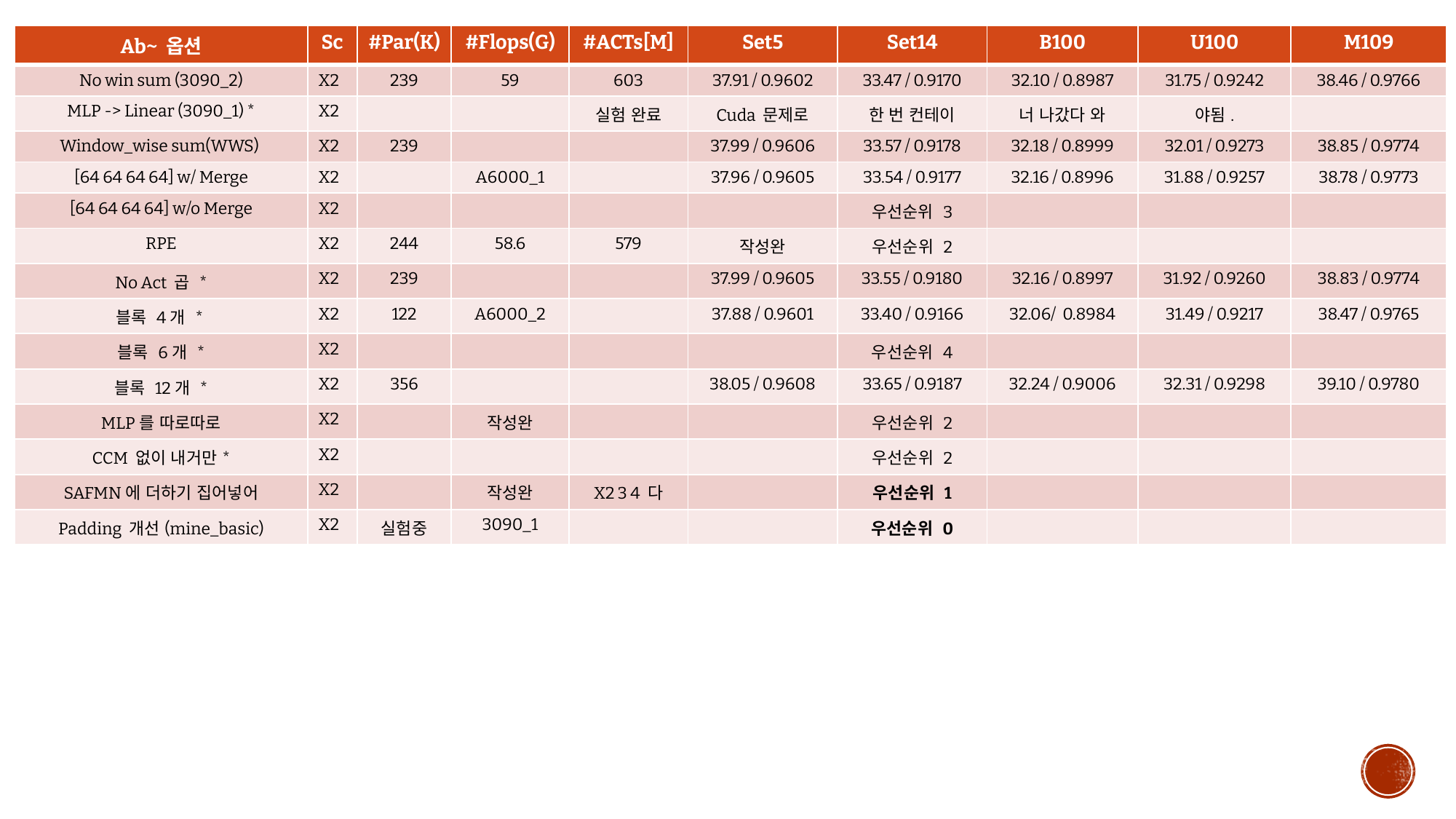

| Ab~ 옵션 | Sc | #Par(K) | #Flops(G) | #ACTs[M] | Set5 | Set14 | B100 | U100 | M109 |
| --- | --- | --- | --- | --- | --- | --- | --- | --- | --- |
| No win sum (3090\_2) | X2 | 239 | 59 | 603 | 37.91 / 0.9602 | 33.47 / 0.9170 | 32.10 / 0.8987 | 31.75 / 0.9242 | 38.46 / 0.9766 |
| MLP -> Linear (3090\_1) \* | X2 |  |  | 실험 완료 | Cuda 문제로 | 한 번 컨테이 | 너 나갔다 와 | 야됨. |  |
| Window\_wise sum(WWS) | X2 | 239 |  |  | 37.99 / 0.9606 | 33.57 / 0.9178 | 32.18 / 0.8999 | 32.01 / 0.9273 | 38.85 / 0.9774 |
| [64 64 64 64] w/ Merge | X2 |  | A6000\_1 |  | 37.96 / 0.9605 | 33.54 / 0.9177 | 32.16 / 0.8996 | 31.88 / 0.9257 | 38.78 / 0.9773 |
| [64 64 64 64] w/o Merge | X2 |  |  |  |  | 우선순위 3 |  |  |  |
| RPE | X2 | 244 | 58.6 | 579 | 작성완 | 우선순위 2 |  |  |  |
| No Act 곱 \* | X2 | 239 |  |  | 37.99 / 0.9605 | 33.55 / 0.9180 | 32.16 / 0.8997 | 31.92 / 0.9260 | 38.83 / 0.9774 |
| 블록 4개 \* | X2 | 122 | A6000\_2 |  | 37.88 / 0.9601 | 33.40 / 0.9166 | 32.06/ 0.8984 | 31.49 / 0.9217 | 38.47 / 0.9765 |
| 블록 6개 \* | X2 |  |  |  |  | 우선순위 4 |  |  |  |
| 블록 12개 \* | X2 | 356 |  |  | 38.05 / 0.9608 | 33.65 / 0.9187 | 32.24 / 0.9006 | 32.31 / 0.9298 | 39.10 / 0.9780 |
| MLP를 따로따로 | X2 |  | 작성완 |  |  | 우선순위 2 |  |  |  |
| CCM 없이 내거만\* | X2 |  |  |  |  | 우선순위 2 |  |  |  |
| SAFMN에 더하기 집어넣어 | X2 |  | 작성완 | X2 3 4 다 |  | 우선순위 1 |  |  |  |
| Padding 개선(mine\_basic) | X2 | 실험중 | 3090\_1 |  |  | 우선순위 0 |  |  |  |